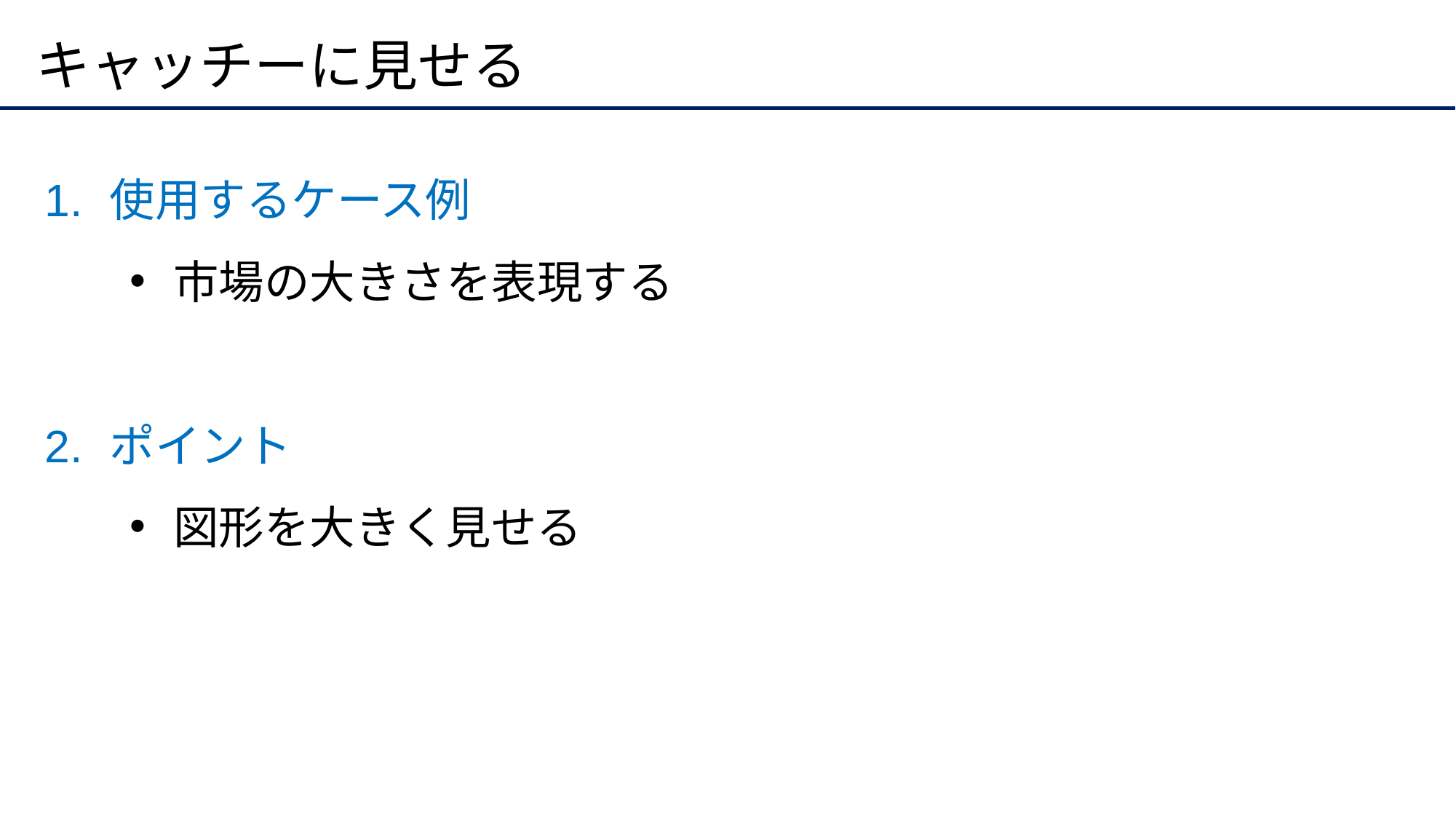

# キャッチーに見せる
使用するケース例
市場の大きさを表現する

ポイント
図形を大きく見せる